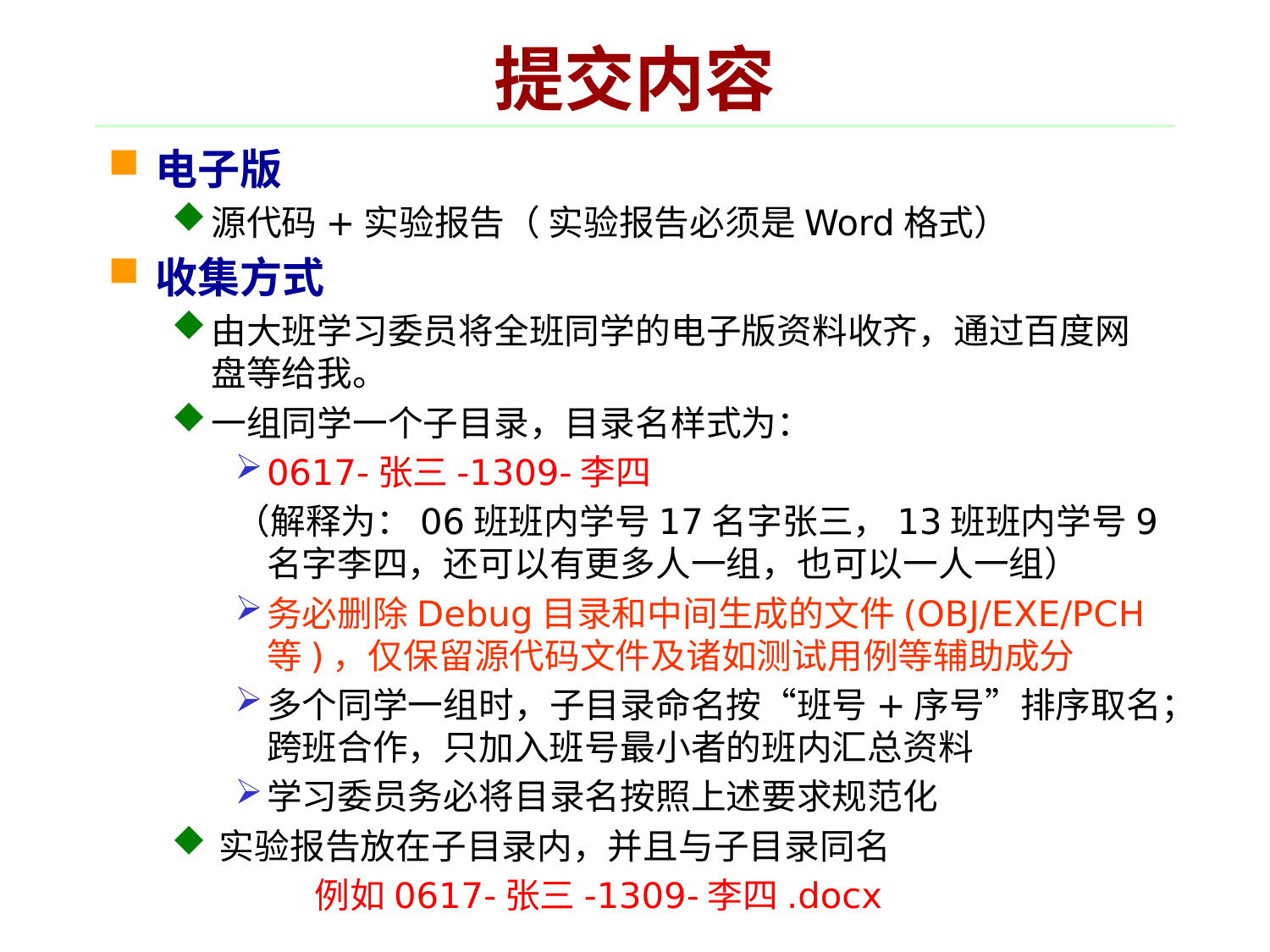

# 提交内容
电子版
源代码+实验报告（ 实验报告必须是Word格式）
收集方式
由大班学习委员将全班同学的电子版资料收齐，通过百度网盘等给我。
一组同学一个子目录，目录名样式为：
0617-张三-1309-李四
（解释为：06班班内学号17名字张三，13班班内学号9名字李四，还可以有更多人一组，也可以一人一组）
务必删除Debug目录和中间生成的文件(OBJ/EXE/PCH等)，仅保留源代码文件及诸如测试用例等辅助成分
多个同学一组时，子目录命名按“班号+序号”排序取名；跨班合作，只加入班号最小者的班内汇总资料
学习委员务必将目录名按照上述要求规范化
实验报告放在子目录内，并且与子目录同名
	 例如0617-张三-1309-李四.docx